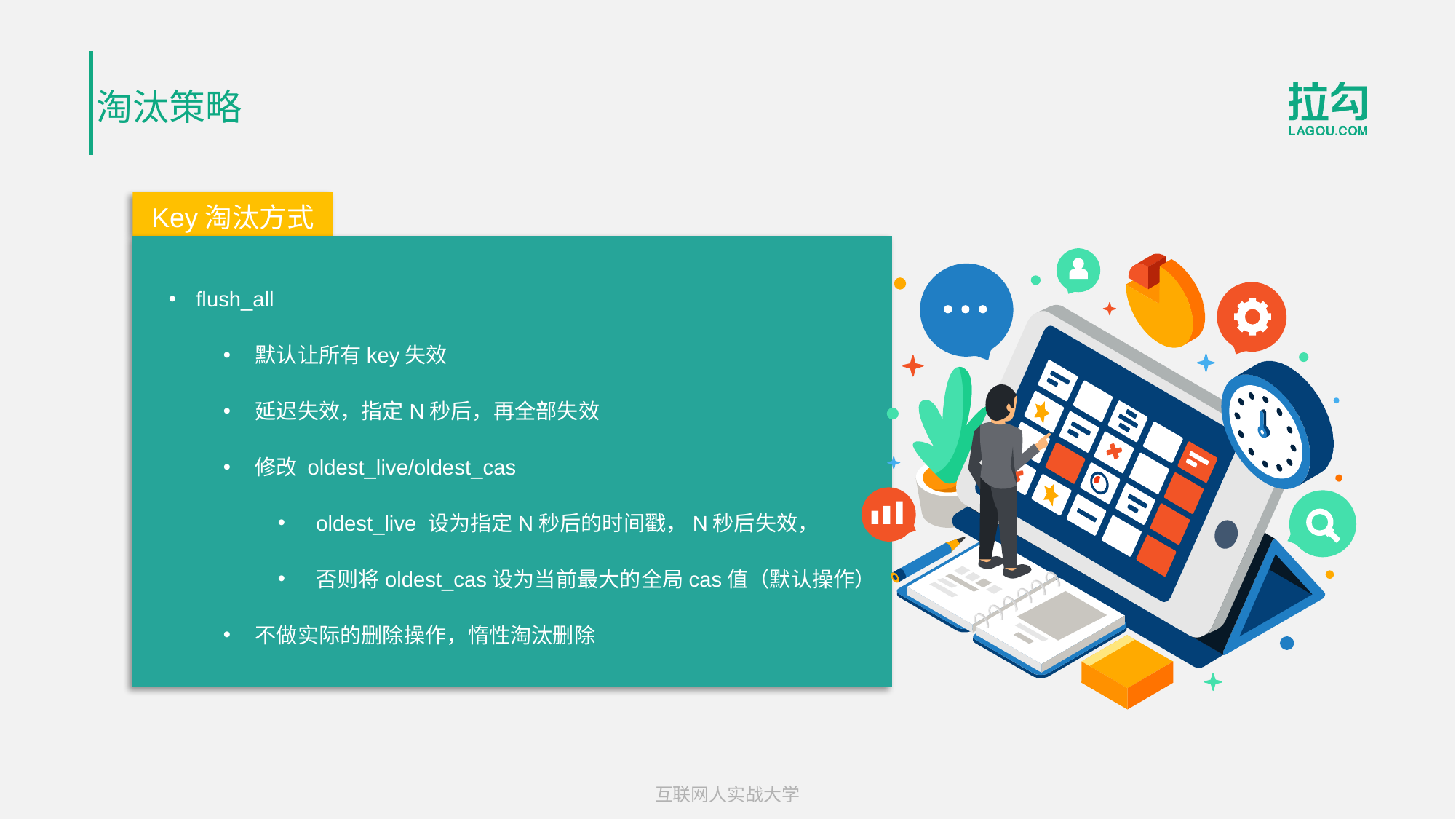

# 淘汰策略

Key淘汰方式

flush_all
默认让所有key失效
延迟失效，指定N秒后，再全部失效
修改 oldest_live/oldest_cas
oldest_live 设为指定N秒后的时间戳，N秒后失效，
否则将oldest_cas设为当前最大的全局cas值（默认操作）
不做实际的删除操作，惰性淘汰删除